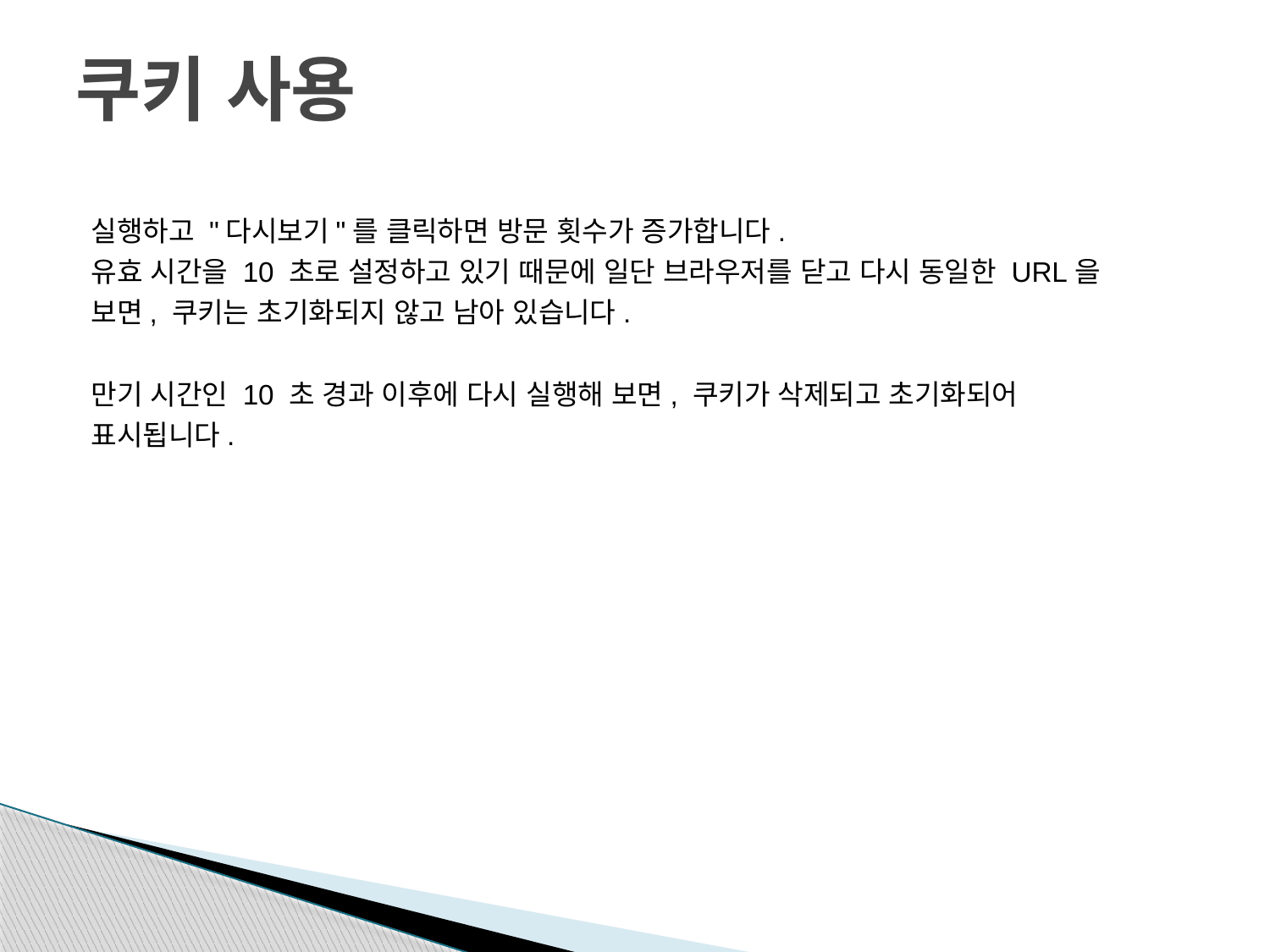

# 쿠키 사용

실행하고 "다시보기"를 클릭하면 방문 횟수가 증가합니다.
유효 시간을 10 초로 설정하고 있기 때문에 일단 브라우저를 닫고 다시 동일한 URL을
보면, 쿠키는 초기화되지 않고 남아 있습니다.

만기 시간인 10 초 경과 이후에 다시 실행해 보면, 쿠키가 삭제되고 초기화되어
표시됩니다.